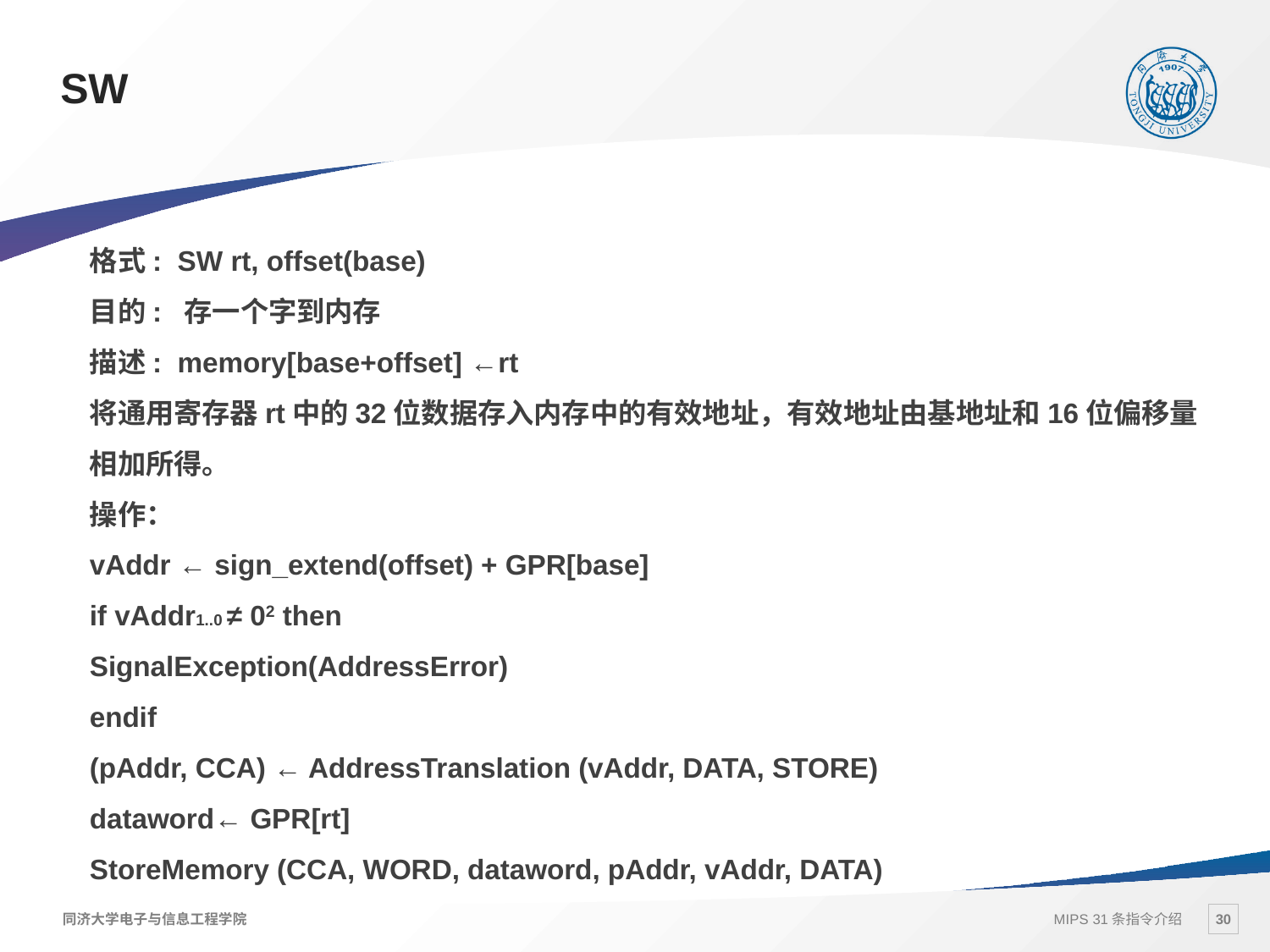

# SW
格式:  SW rt, offset(base)
目的:  存一个字到内存
描述:  memory[base+offset] ←rt
将通用寄存器rt中的32位数据存入内存中的有效地址，有效地址由基地址和16位偏移量相加所得。
操作：
vAddr ← sign_extend(offset) + GPR[base]
if vAddr1..0 ≠ 02 then
SignalException(AddressError)
endif
(pAddr, CCA) ← AddressTranslation (vAddr, DATA, STORE)
dataword← GPR[rt]
StoreMemory (CCA, WORD, dataword, pAddr, vAddr, DATA)